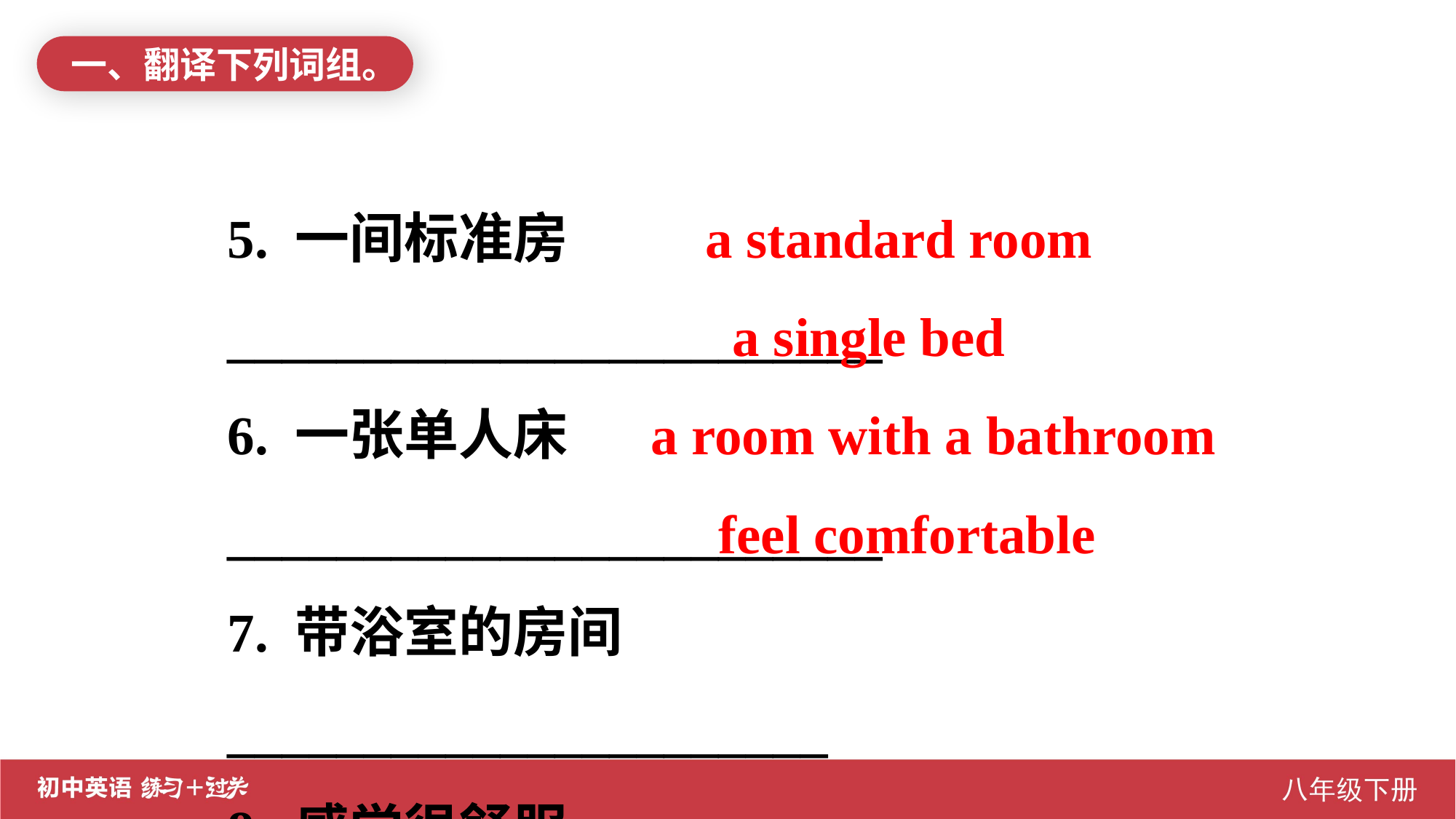

一、翻译下列词组。
5. 一间标准房  ________________________
6. 一张单人床  ________________________
7. 带浴室的房间  ______________________
8. 感觉很舒服  ________________________
    a standard room
      a single bed
a room with a bathroom
     feel comfortable